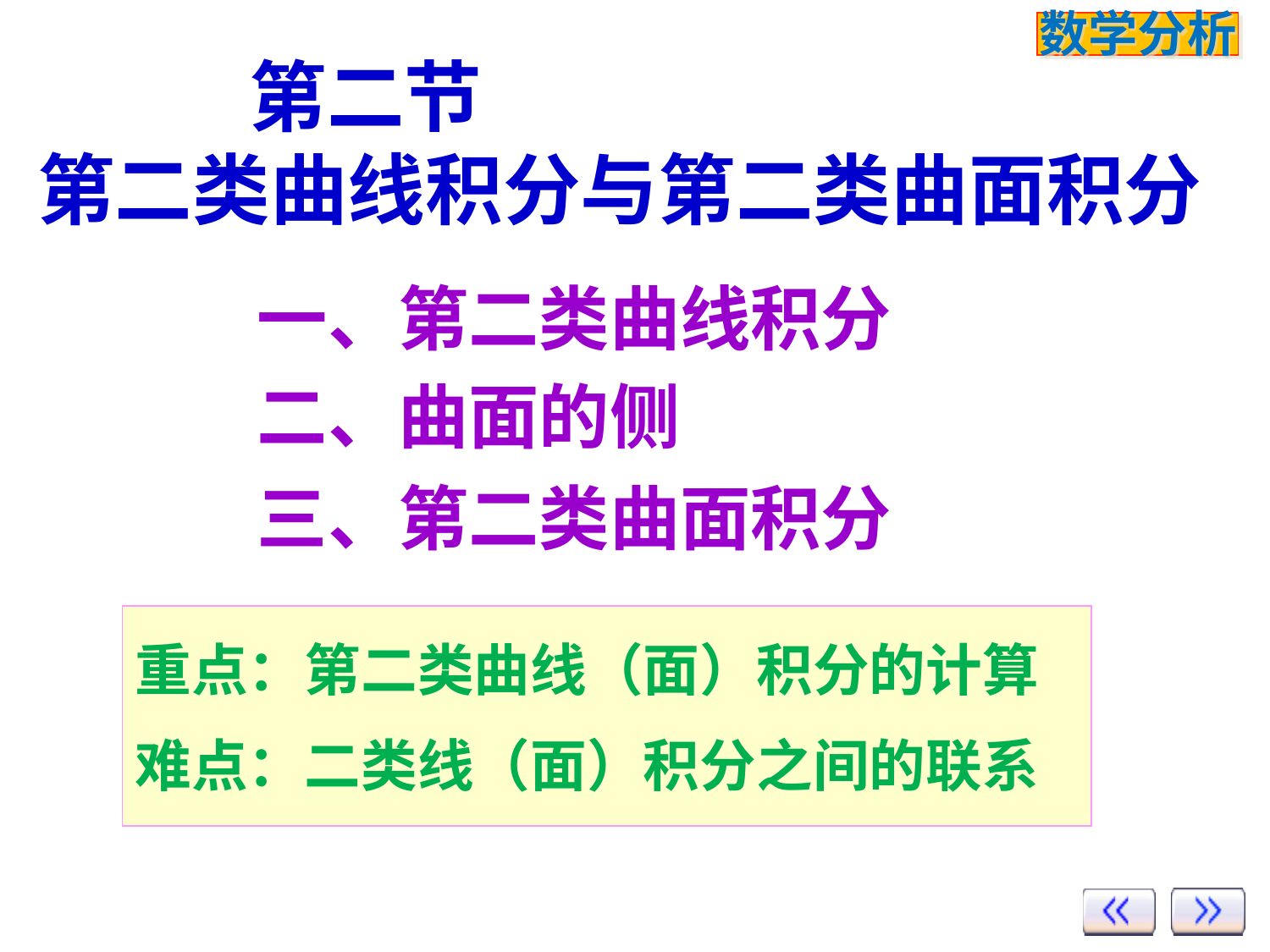

第二节
第二类曲线积分与第二类曲面积分
一、第二类曲线积分
二、曲面的侧
三、第二类曲面积分
重点：第二类曲线（面）积分的计算
难点：二类线（面）积分之间的联系